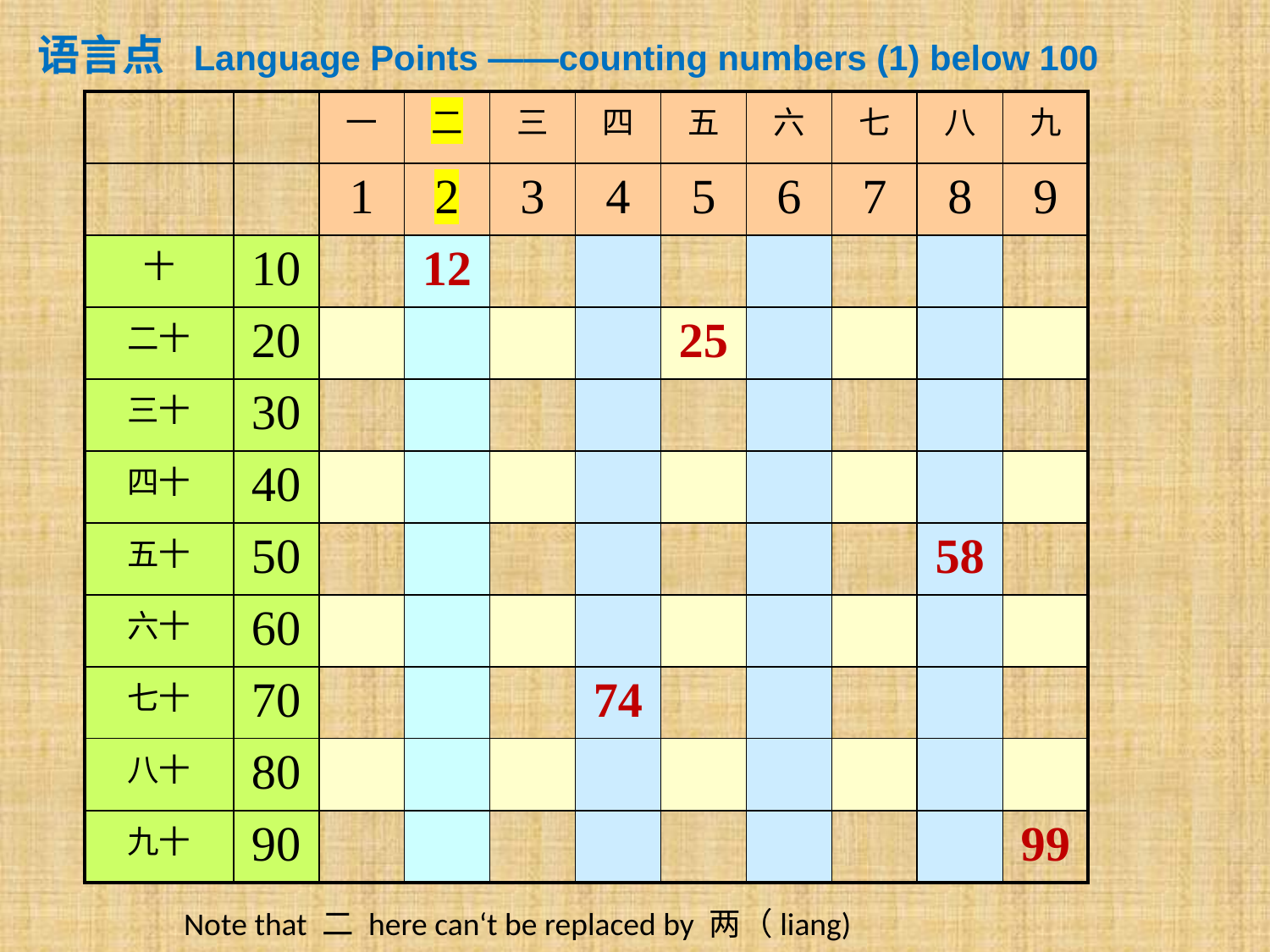

语言点  Language Points ——counting numbers (1) below 100

|  |  | 一 | 二 | 三 | 四 | 五 | 六 | 七 | 八 | 九 |
| --- | --- | --- | --- | --- | --- | --- | --- | --- | --- | --- |
|  |  | 1 | 2 | 3 | 4 | 5 | 6 | 7 | 8 | 9 |
| 十 | 10 |  | 12 |  |  |  |  |  |  |  |
| 二十 | 20 |  |  |  |  | 25 |  |  |  |  |
| 三十 | 30 |  |  |  |  |  |  |  |  |  |
| 四十 | 40 |  |  |  |  |  |  |  |  |  |
| 五十 | 50 |  |  |  |  |  |  |  | 58 |  |
| 六十 | 60 |  |  |  |  |  |  |  |  |  |
| 七十 | 70 |  |  |  | 74 |  |  |  |  |  |
| 八十 | 80 |  |  |  |  |  |  |  |  |  |
| 九十 | 90 |  |  |  |  |  |  |  |  | 99 |
Note that 二 here can‘t be replaced by 两（liang)